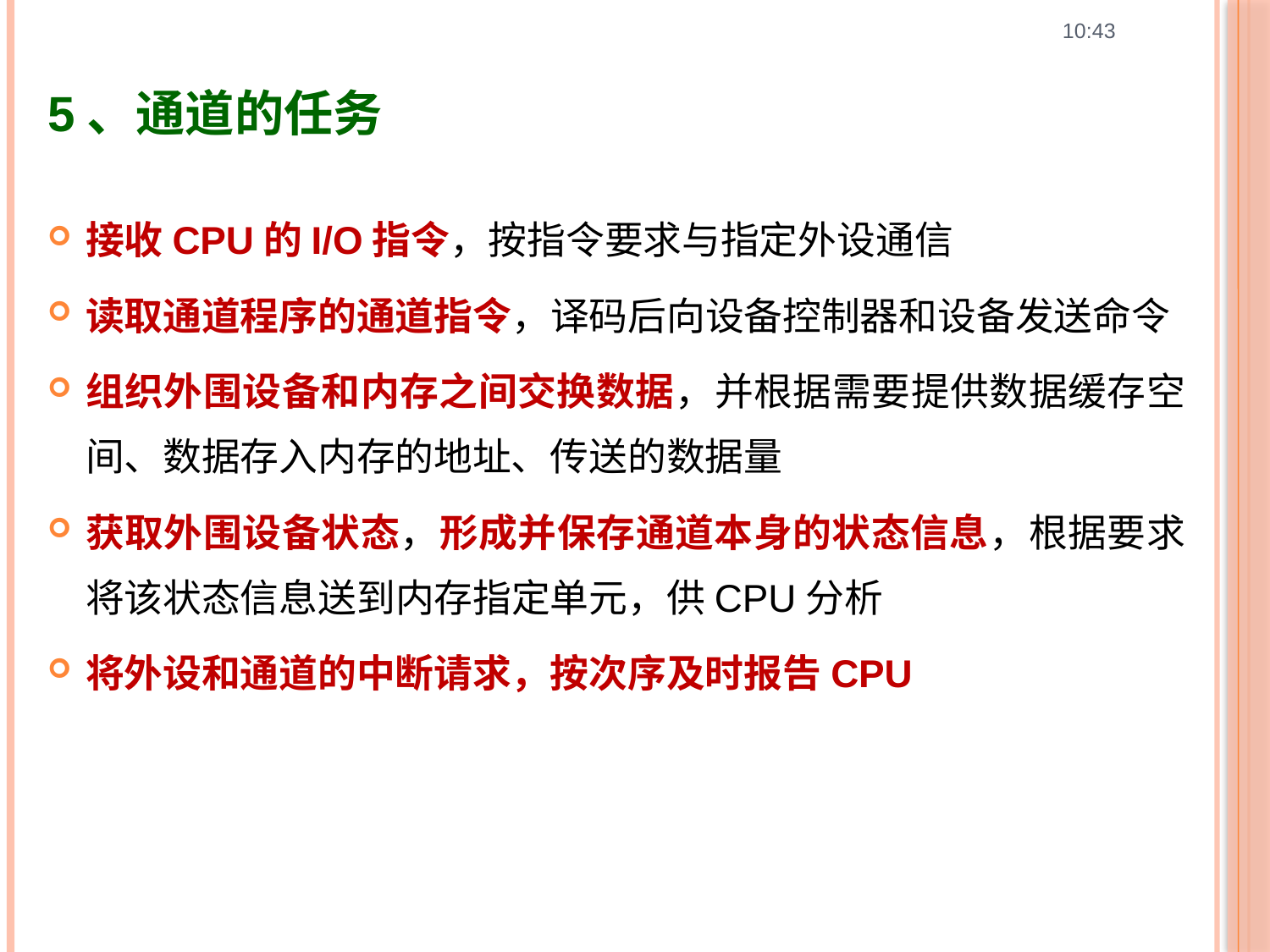

10:43
# 5、通道的任务
接收CPU的I/O指令，按指令要求与指定外设通信
读取通道程序的通道指令，译码后向设备控制器和设备发送命令
组织外围设备和内存之间交换数据，并根据需要提供数据缓存空间、数据存入内存的地址、传送的数据量
获取外围设备状态，形成并保存通道本身的状态信息，根据要求将该状态信息送到内存指定单元，供CPU分析
将外设和通道的中断请求，按次序及时报告CPU